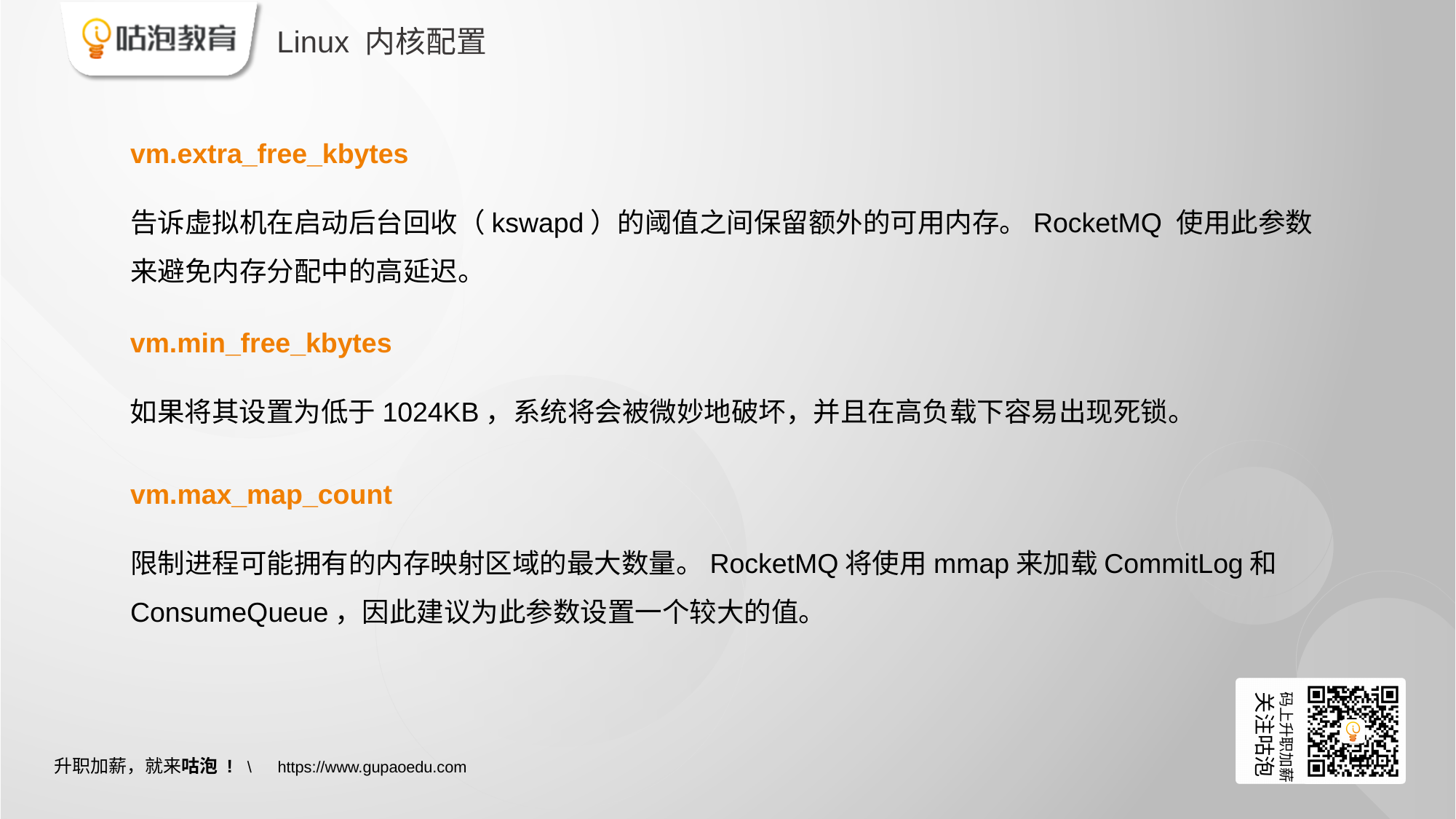

# Linux 内核配置
vm.extra_free_kbytes
告诉虚拟机在启动后台回收（kswapd）的阈值之间保留额外的可用内存。RocketMQ 使用此参数来避免内存分配中的高延迟。
vm.min_free_kbytes
如果将其设置为低于1024KB，系统将会被微妙地破坏，并且在高负载下容易出现死锁。
vm.max_map_count
限制进程可能拥有的内存映射区域的最大数量。RocketMQ将使用mmap来加载CommitLog和ConsumeQueue，因此建议为此参数设置一个较大的值。